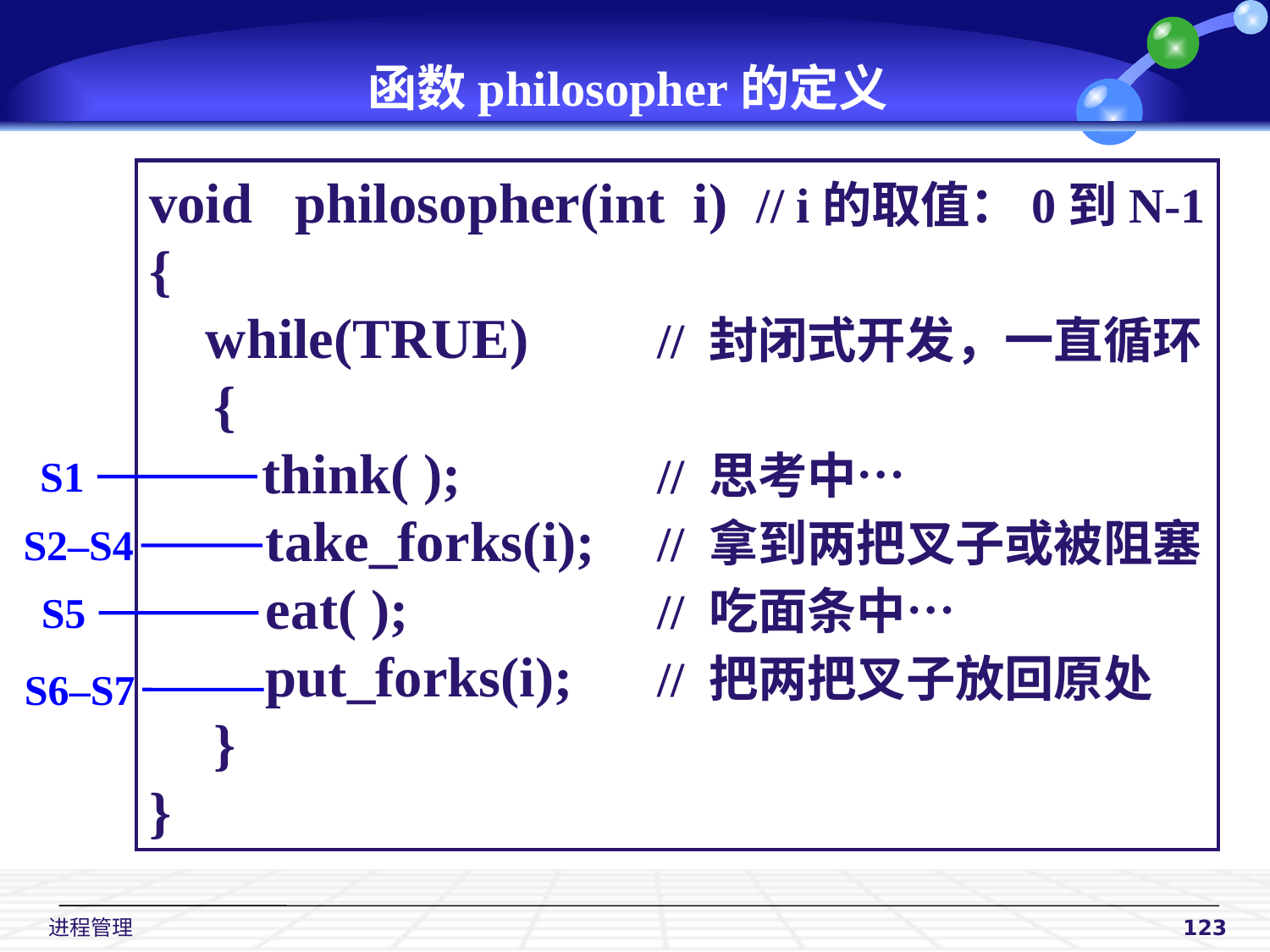

函数philosopher的定义
void   philosopher(int  i)  // i的取值：0到N-1
{
    while(TRUE)		// 封闭式开发，一直循环
    {
        think( ); 		// 思考中…
        take_forks(i);	// 拿到两把叉子或被阻塞
        eat( );		// 吃面条中…
        put_forks(i);	// 把两把叉子放回原处
    }
}
S1

S2–S4

S5

S6–S7

   进程管理
123